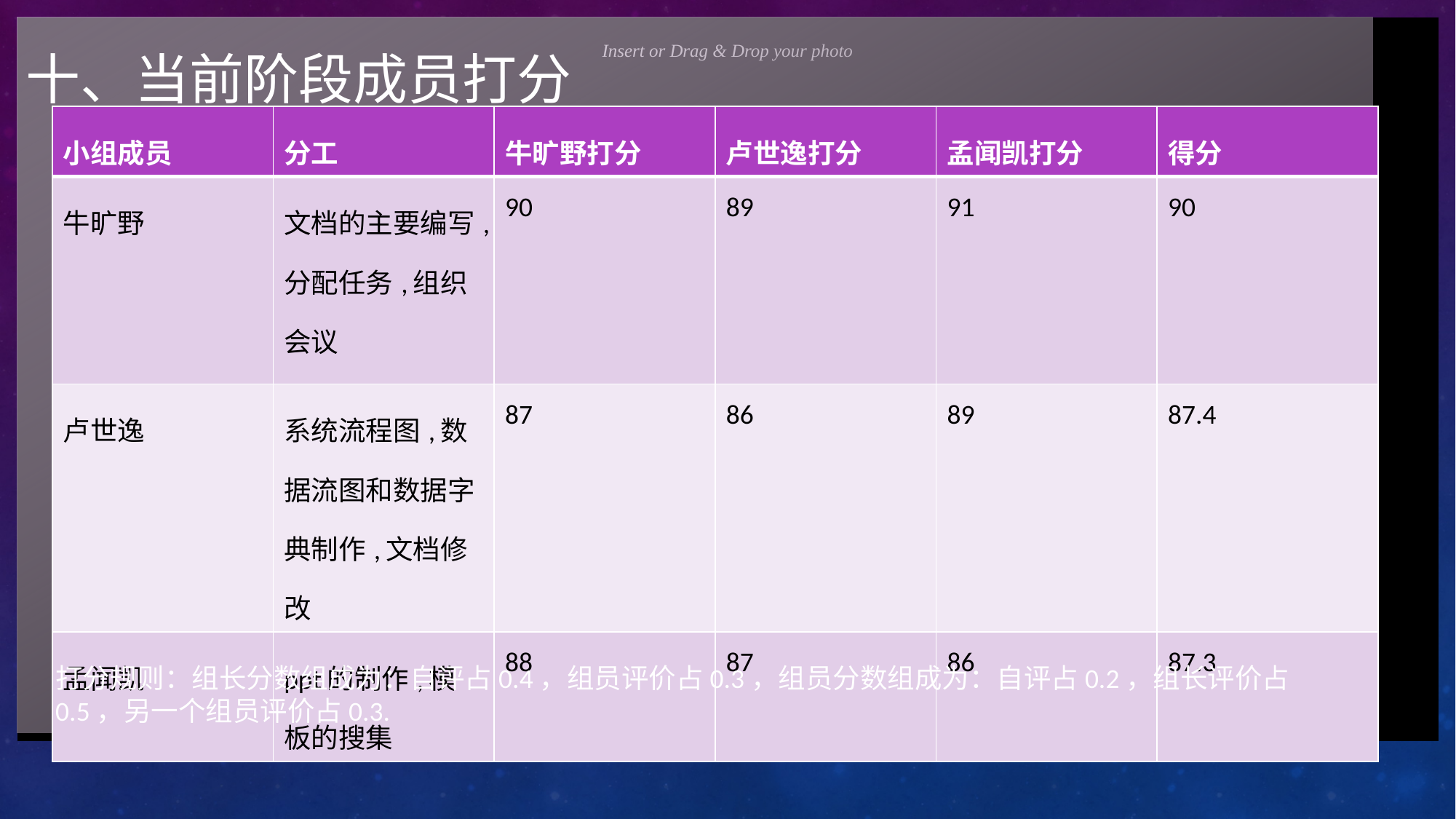

# 十、当前阶段成员打分

| 小组成员 | 分工 | 牛旷野打分 | 卢世逸打分 | 孟闻凯打分 | 得分 |
| --- | --- | --- | --- | --- | --- |
| 牛旷野 | 文档的主要编写,分配任务,组织会议 | 90 | 89 | 91 | 90 |
| 卢世逸 | 系统流程图,数据流图和数据字典制作,文档修改 | 87 | 86 | 89 | 87.4 |
| 孟闻凯 | ppt的制作,模板的搜集 | 88 | 87 | 86 | 87.3 |
打分规则：组长分数组成为：自评占0.4，组员评价占0.3，组员分数组成为：自评占0.2，组长评价占0.5，另一个组员评价占0.3.
35